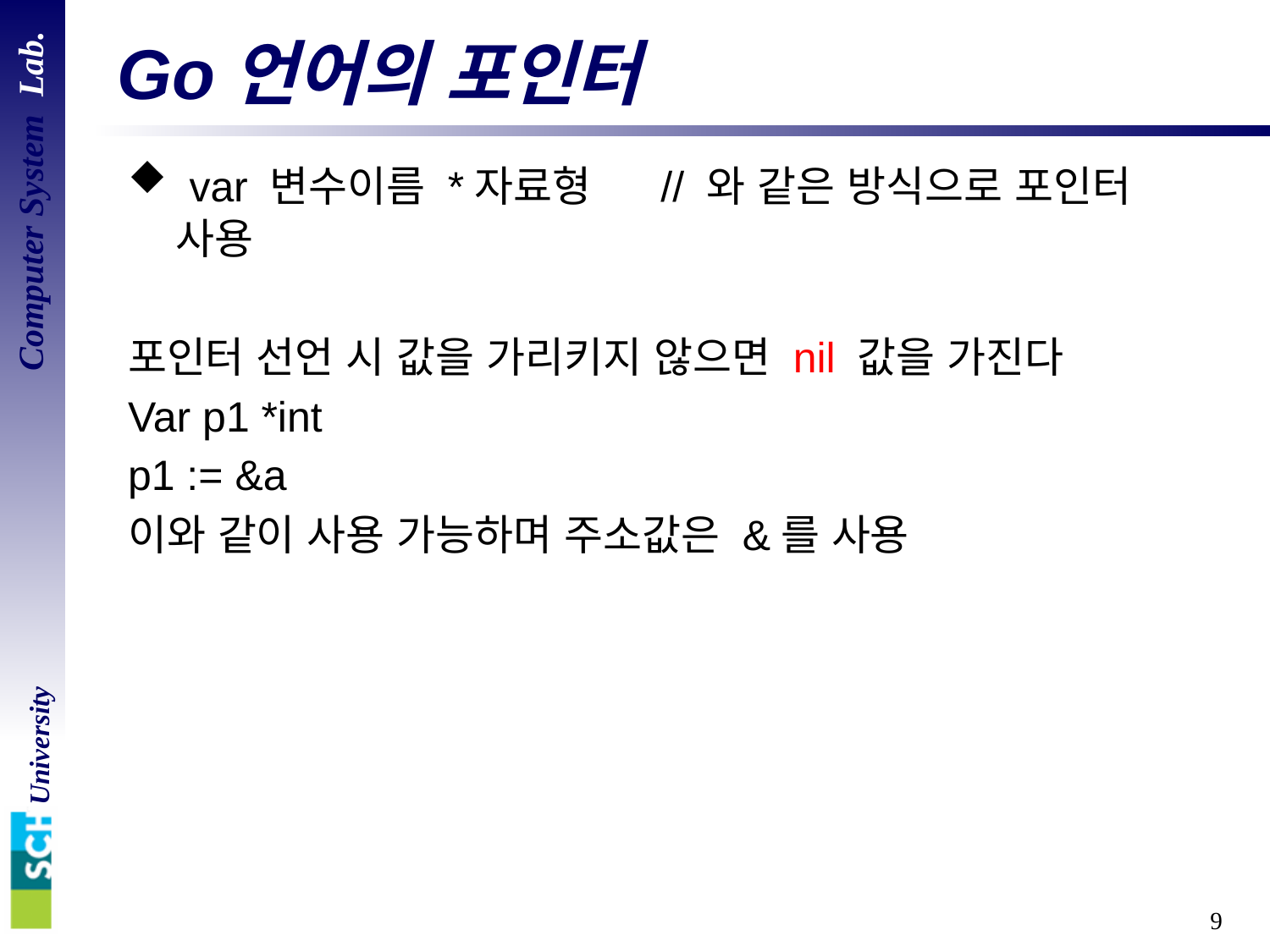

# Go언어의 포인터
 var 변수이름 *자료형     // 와 같은 방식으로 포인터 사용

포인터 선언 시 값을 가리키지 않으면 nil 값을 가진다
Var p1 *int
p1 := &a
이와 같이 사용 가능하며 주소값은 &를 사용